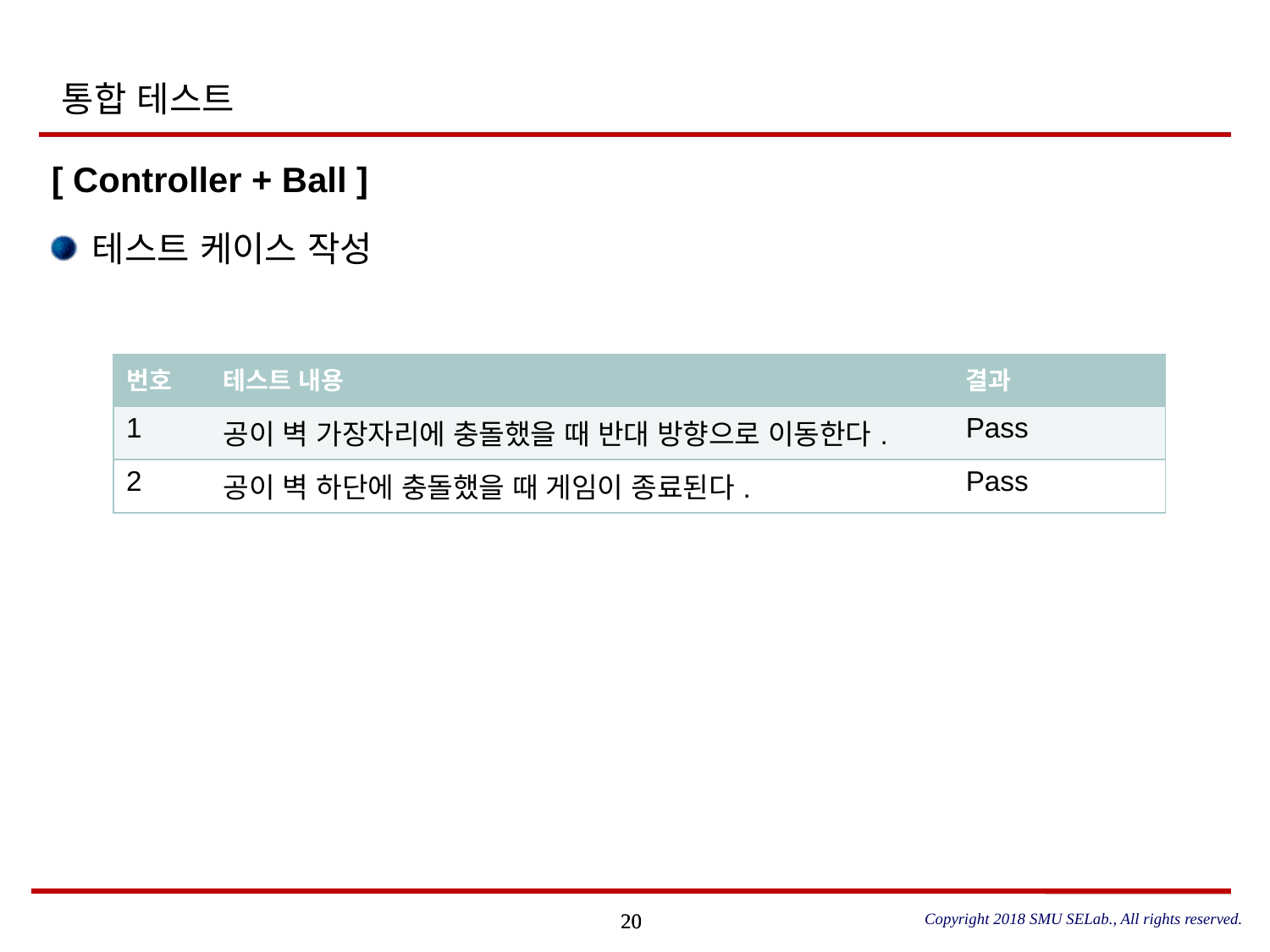

# 통합 테스트
[ Controller + Ball ]
테스트 케이스 작성

| 번호 | 테스트 내용 | 결과 |
| --- | --- | --- |
| 1 | 공이 벽 가장자리에 충돌했을 때 반대 방향으로 이동한다. | Pass |
| 2 | 공이 벽 하단에 충돌했을 때 게임이 종료된다. | Pass |
Copyright 2018 SMU SELab., All rights reserved.